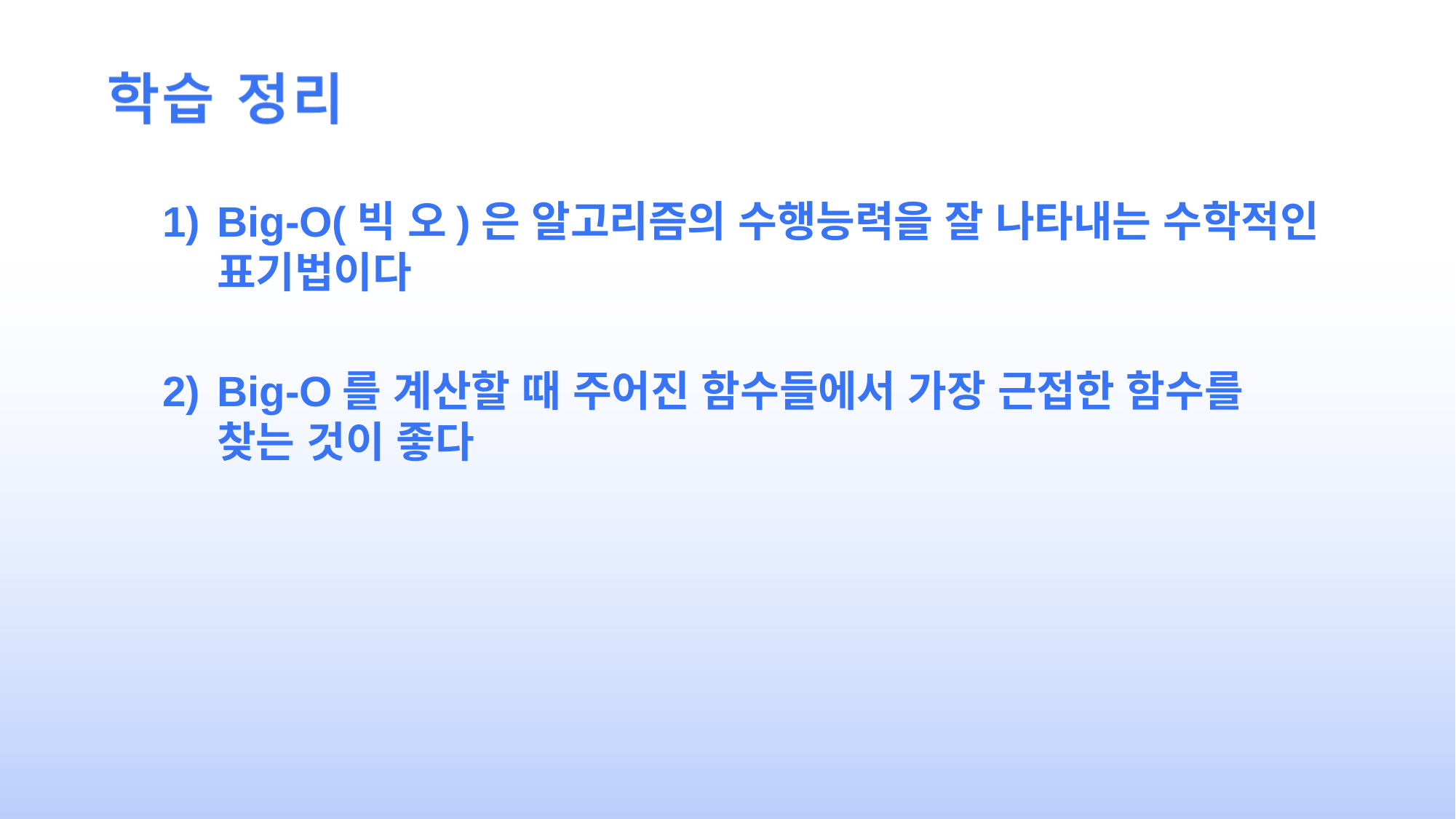

Big-O(빅 오)은 알고리즘의 수행능력을 잘 나타내는 수학적인
표기법이다

Big-O를 계산할 때 주어진 함수들에서 가장 근접한 함수를
찾는 것이 좋다

17